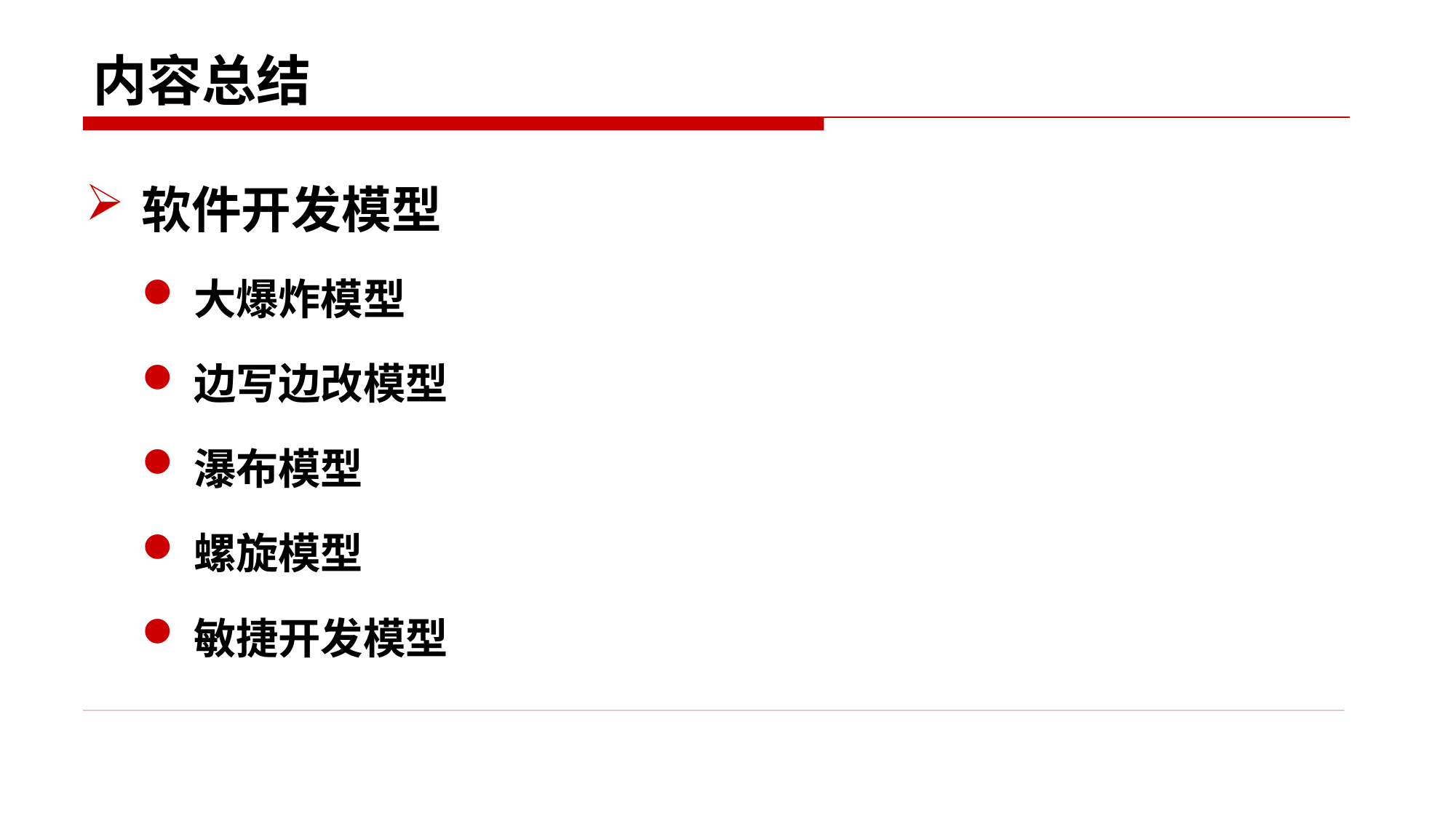

# 内容总结
软件开发模型
大爆炸模型
边写边改模型
瀑布模型
螺旋模型
敏捷开发模型